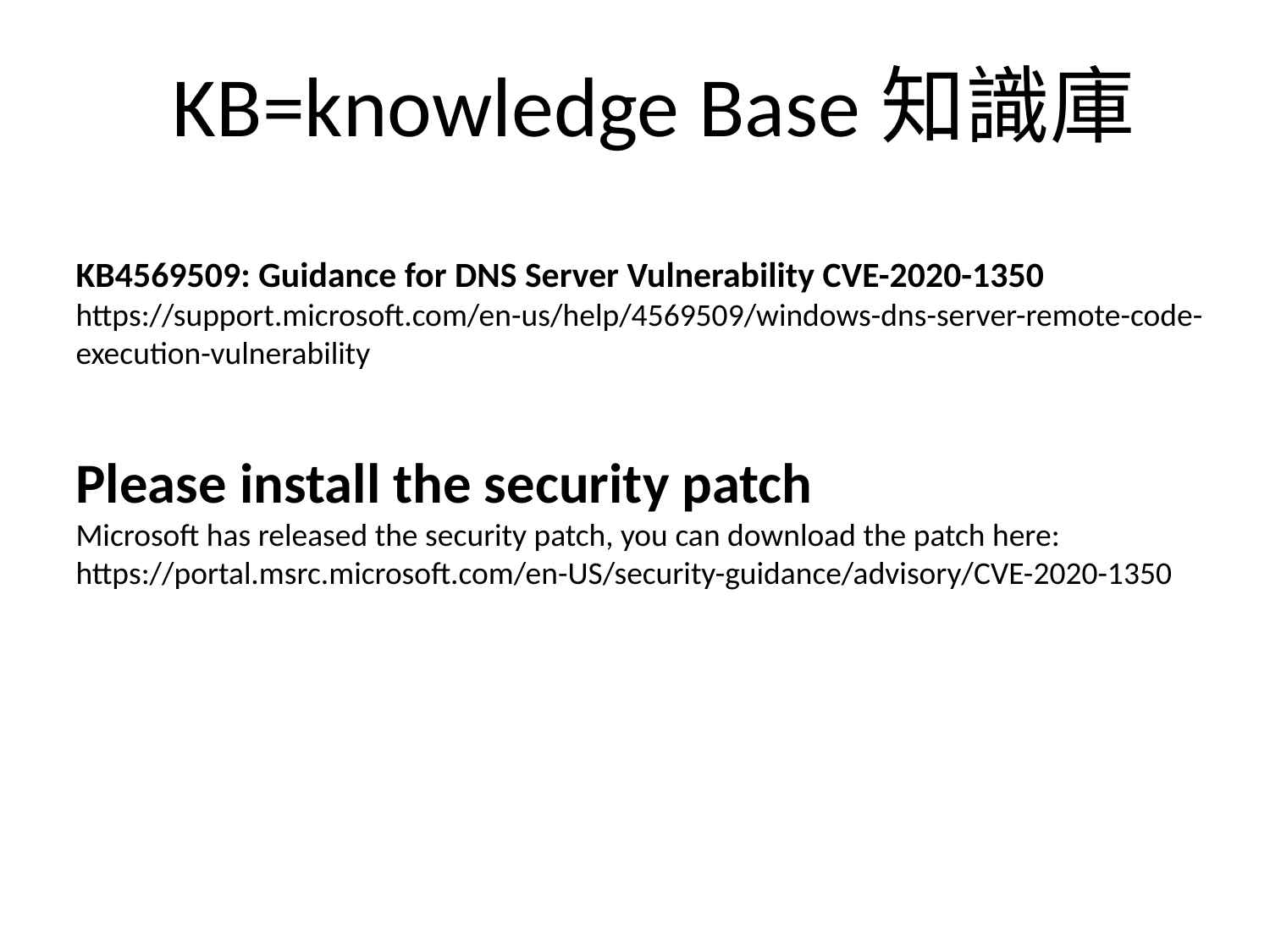

KB=knowledge Base知識庫
KB4569509: Guidance for DNS Server Vulnerability CVE-2020-1350
https://support.microsoft.com/en-us/help/4569509/windows-dns-server-remote-code-execution-vulnerability

Please install the security patch
Microsoft has released the security patch, you can download the patch here: https://portal.msrc.microsoft.com/en-US/security-guidance/advisory/CVE-2020-1350